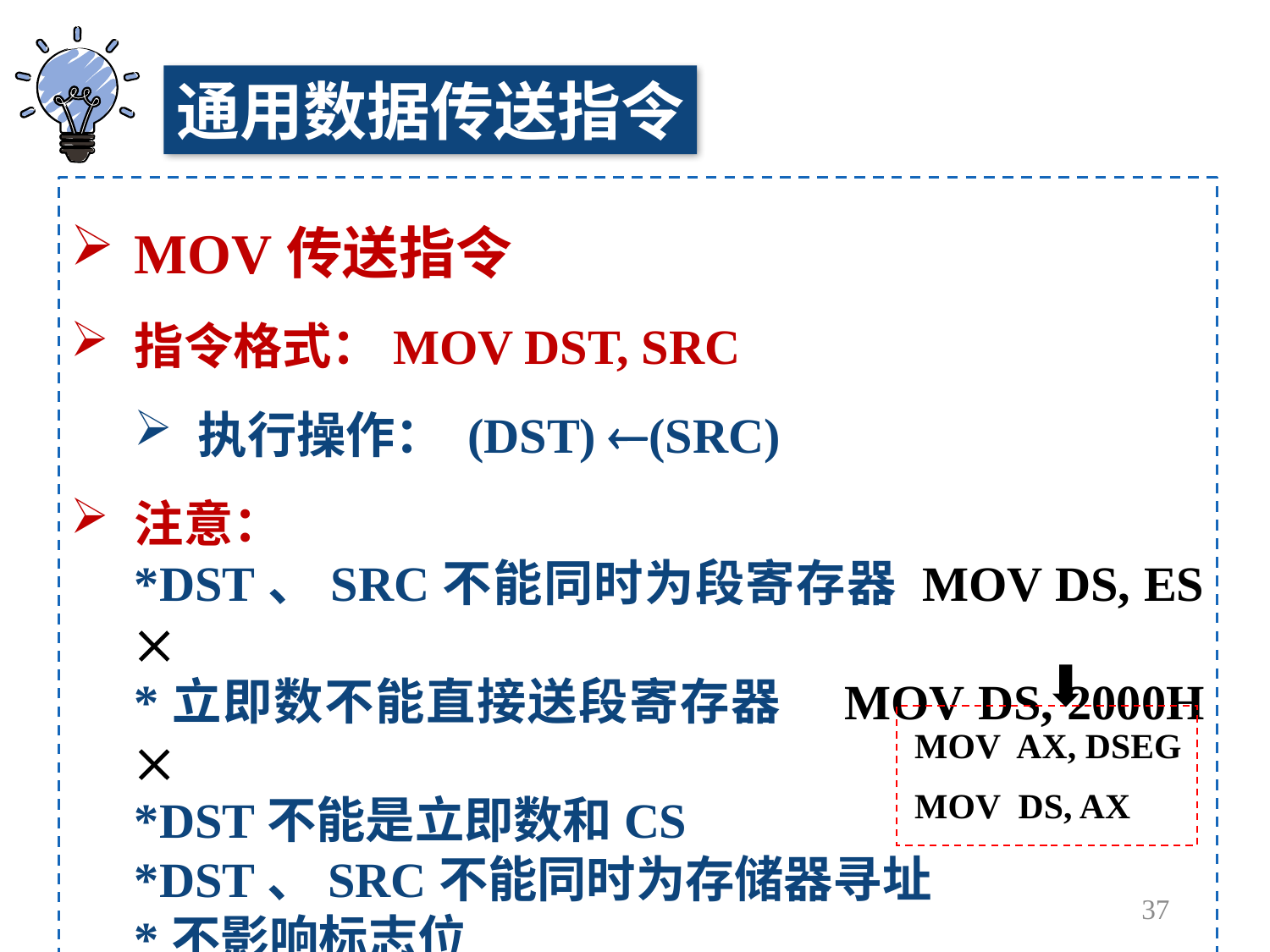

通用数据传送指令
MOV传送指令
指令格式：MOV DST, SRC
执行操作： (DST) ←(SRC)
注意：
*DST、SRC不能同时为段寄存器 MOV DS, ES ×
*立即数不能直接送段寄存器    MOV DS, 2000H ×
*DST不能是立即数和CS
*DST、SRC不能同时为存储器寻址
*不影响标志位

MOV  AX, DSEG
MOV  DS, AX
37